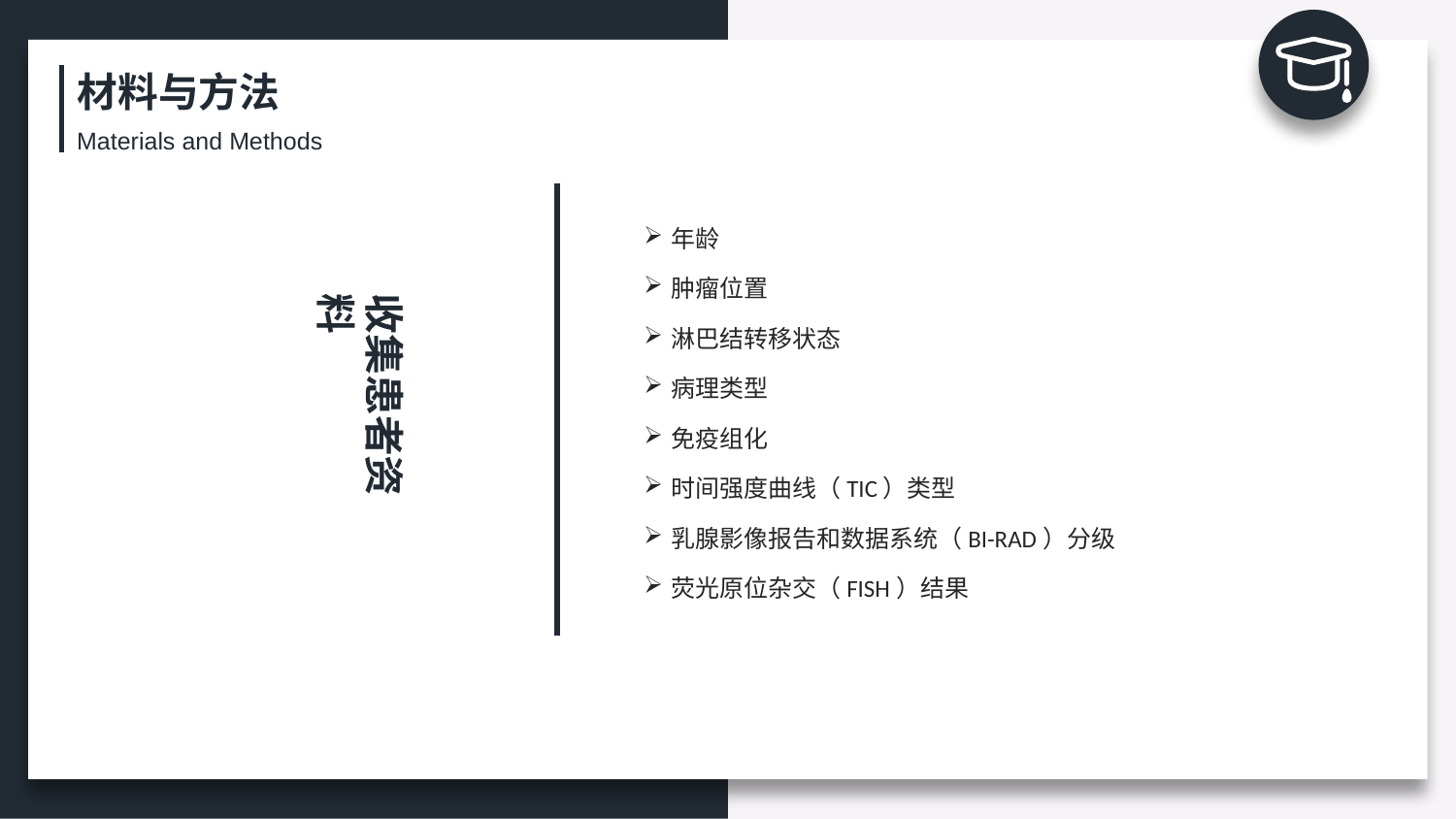

材料与方法
Materials and Methods
年龄
肿瘤位置
淋巴结转移状态
病理类型
免疫组化
时间强度曲线（TIC）类型
乳腺影像报告和数据系统（BI-RAD）分级
荧光原位杂交（FISH）结果
收集患者资料